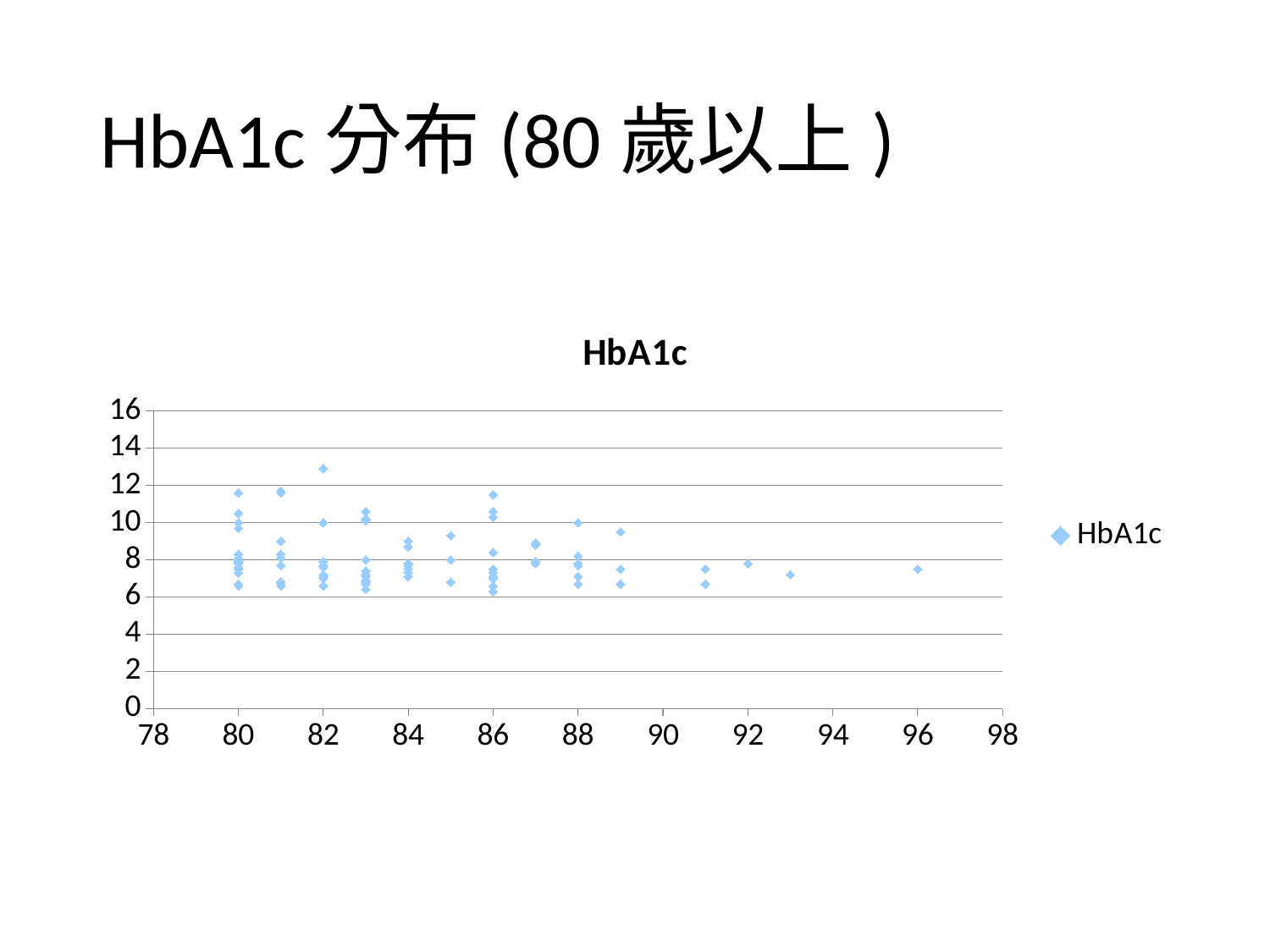

# HbA1c分布(80歲以上)

### Chart:

| Category | HbA1c |
|---|---|